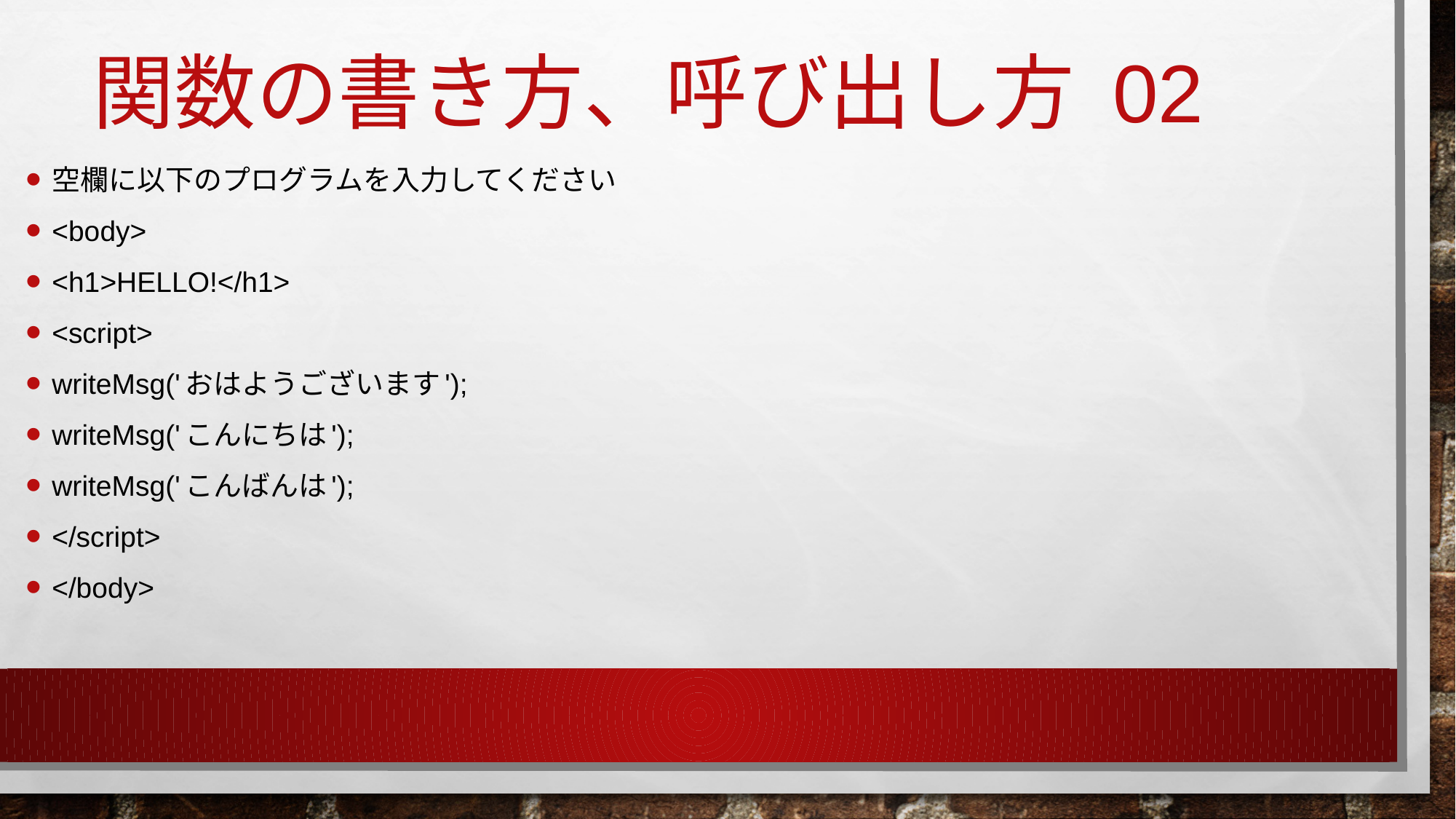

# 関数の書き方、呼び出し方 02
空欄に以下のプログラムを入力してください
<body>
<h1>HELLO!</h1>
<script>
writeMsg('おはようございます');
writeMsg('こんにちは');
writeMsg('こんばんは');
</script>
</body>